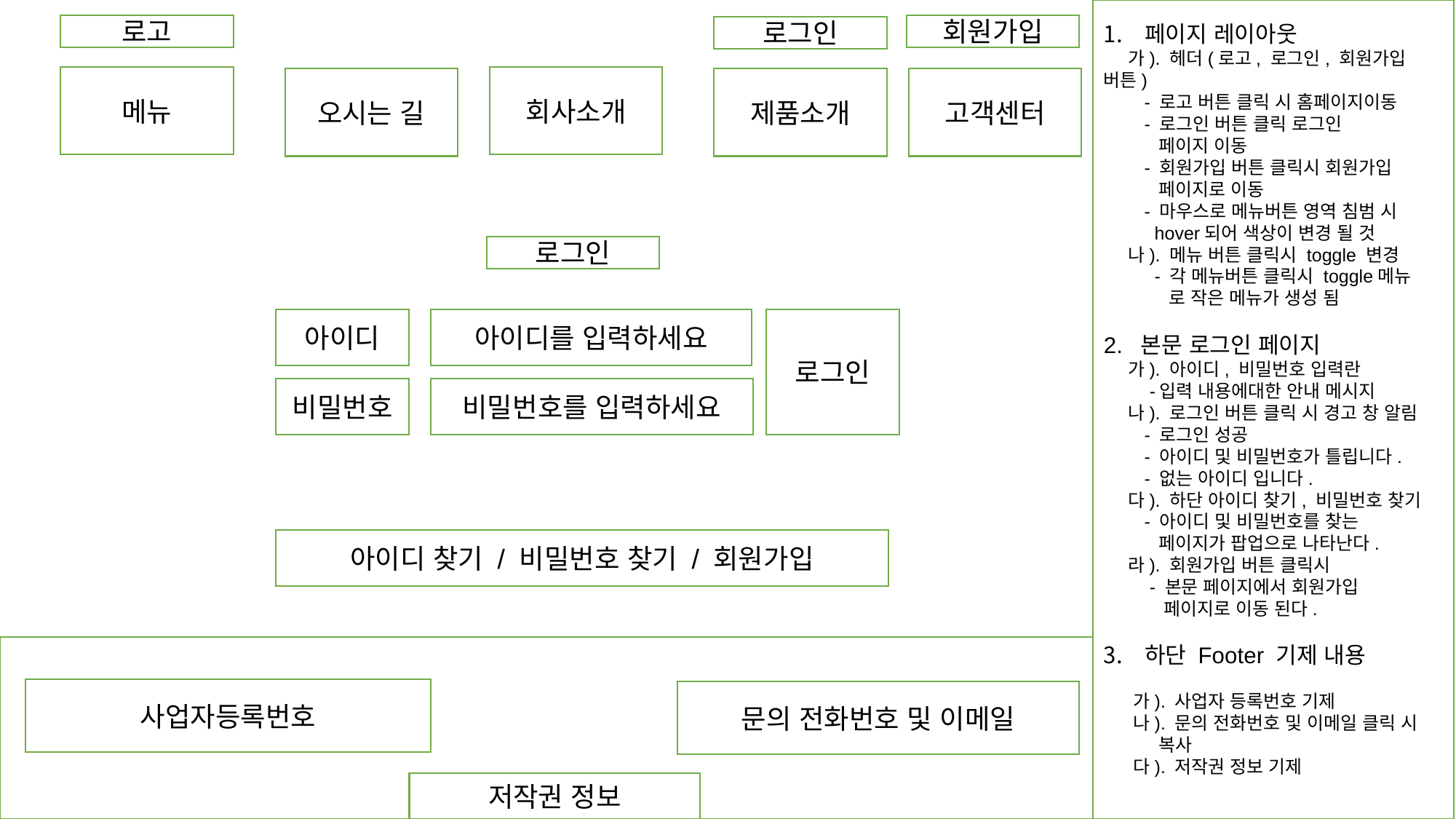

페이지 레이아웃
    가). 헤더(로고, 로그인, 회원가입 버튼)
        - 로고 버튼 클릭 시 홈페이지이동
        - 로그인 버튼 클릭 로그인
          페이지 이동
        - 회원가입 버튼 클릭시 회원가입
          페이지로 이동
        - 마우스로 메뉴버튼 영역 침범 시
          hover되어 색상이 변경 될 것
    나). 메뉴 버튼 클릭시 toggle 변경
          - 각 메뉴버튼 클릭시 toggle메뉴
            로 작은 메뉴가 생성 됨

2.  본문 로그인 페이지
    가). 아이디, 비밀번호 입력란
         -입력 내용에대한 안내 메시지
    나). 로그인 버튼 클릭 시 경고 창 알림
        - 로그인 성공
        - 아이디 및 비밀번호가 틀립니다.
        - 없는 아이디 입니다.
    다). 하단 아이디 찾기, 비밀번호 찾기
        - 아이디 및 비밀번호를 찾는
          페이지가 팝업으로 나타난다.
    라). 회원가입 버튼 클릭시
         - 본문 페이지에서 회원가입
           페이지로 이동 된다.

하단 Footer 기제 내용

     가). 사업자 등록번호 기제
     나). 문의 전화번호 및 이메일 클릭 시
          복사
     다). 저작권 정보 기제

로고
회원가입
로그인
메뉴
회사소개
오시는 길
제품소개
고객센터
로그인
아이디
아이디를 입력하세요
로그인
비밀번호
비밀번호를 입력하세요
아이디 찾기 / 비밀번호 찾기 / 회원가입

사업자등록번호
문의 전화번호 및 이메일
저작권 정보